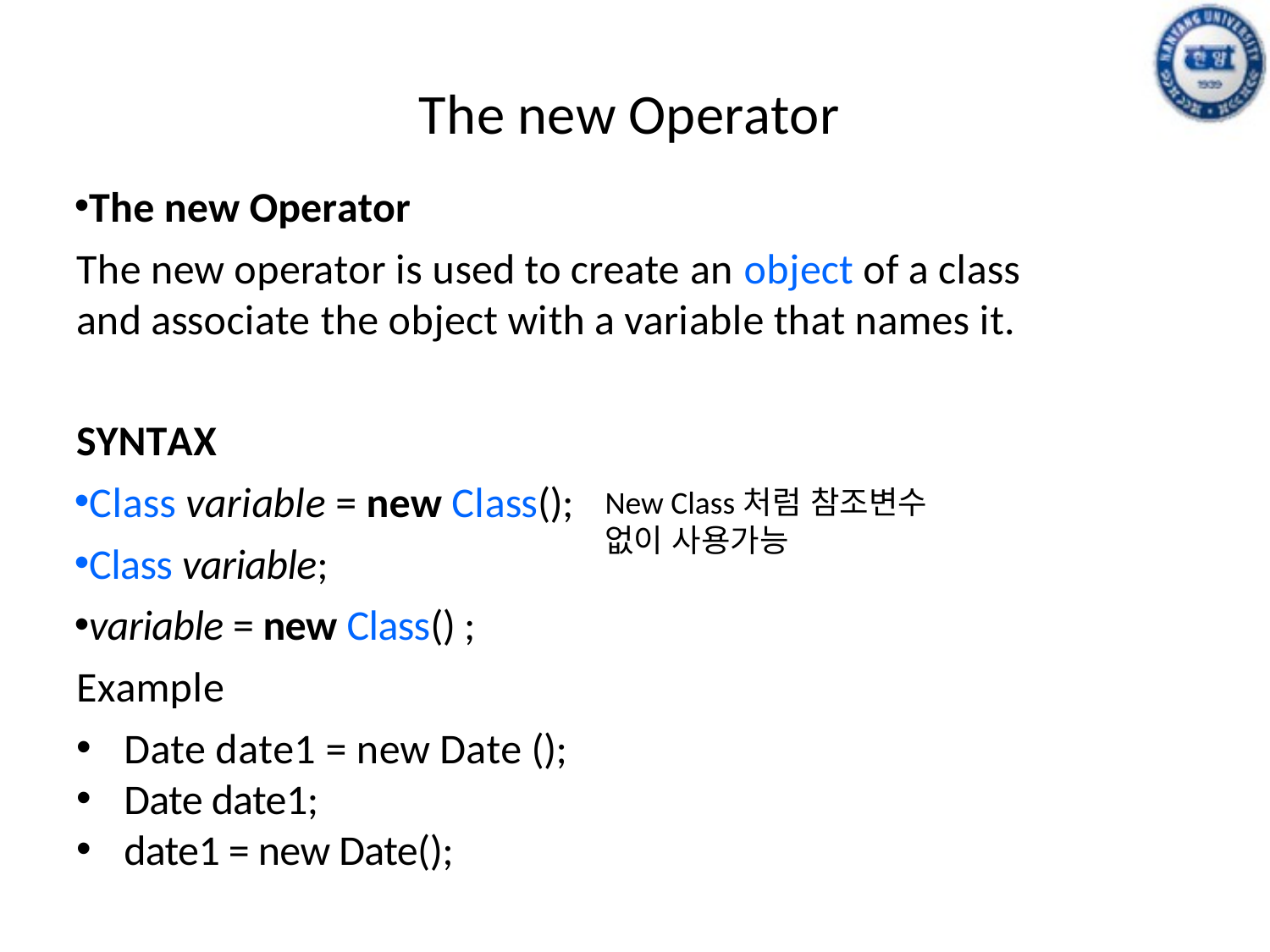

# The new Operator
The new Operator

The new operator is used to create an object of a class and associate the object with a variable that names it.

SYNTAX
Class variable = new Class();
Class variable;
variable = new Class() ;
Example

Date date1 = new Date ();
Date date1;
date1 = new Date();
New Class처럼 참조변수 없이 사용가능